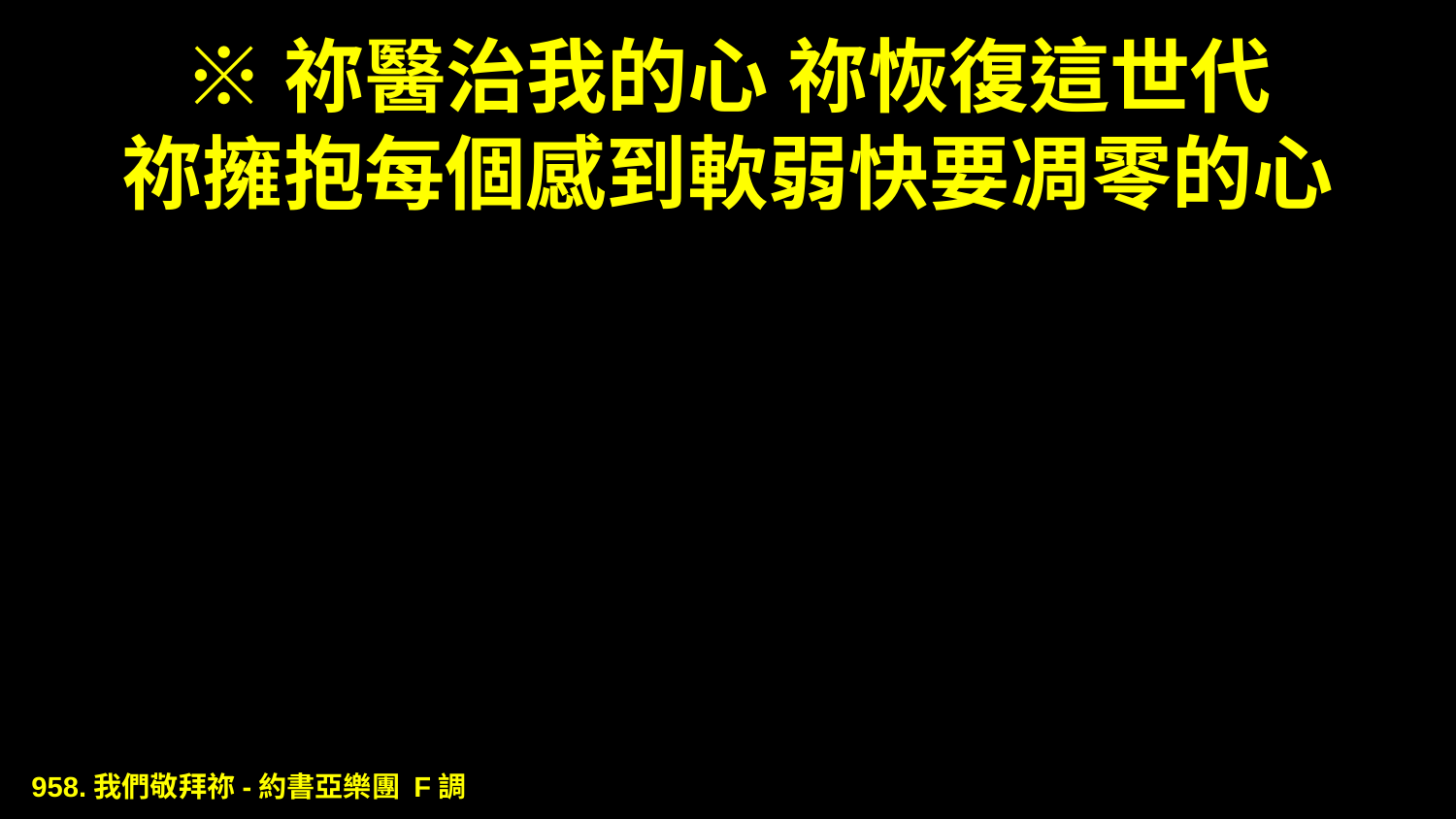

# ※祢醫治我的心 祢恢復這世代 祢擁抱每個感到軟弱快要凋零的心
958.我們敬拜祢-約書亞樂團 F調